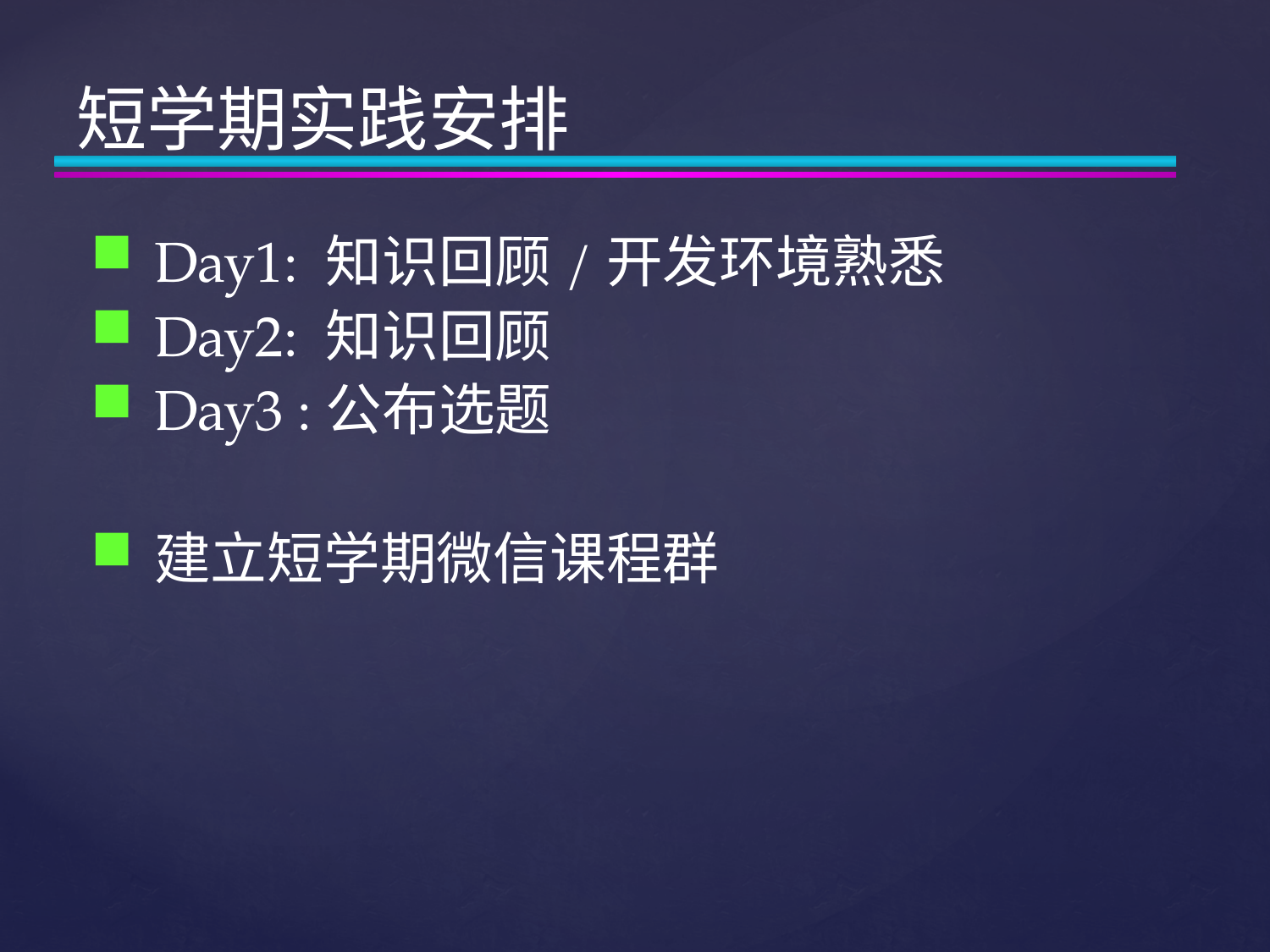

# 短学期实践安排

Day1: 知识回顾/开发环境熟悉
Day2: 知识回顾
Day3 :公布选题

建立短学期微信课程群